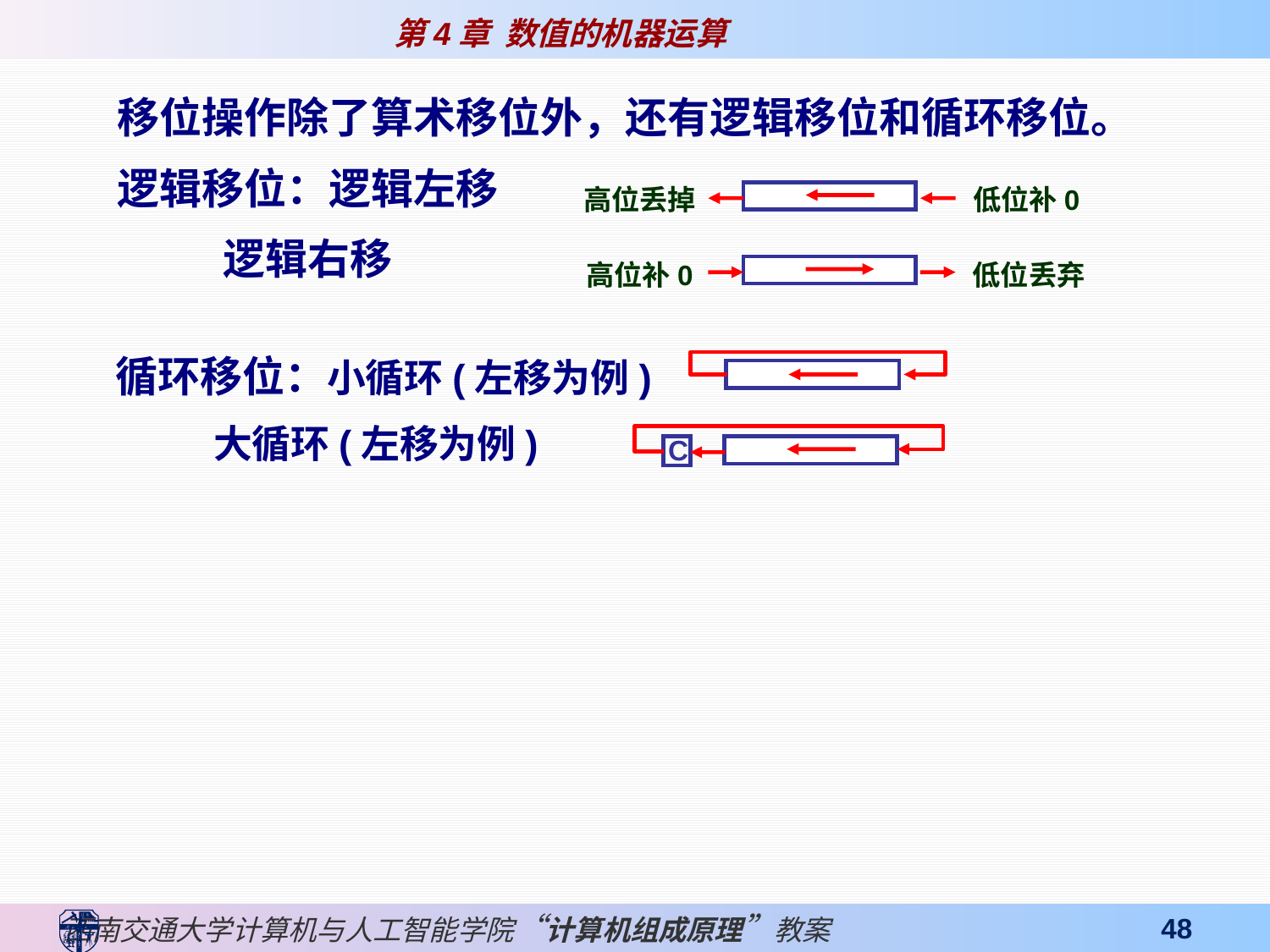

移位操作除了算术移位外，还有逻辑移位和循环移位。
逻辑移位：逻辑左移
          逻辑右移
高位丢掉

低位补0

高位补0
低位丢弃

循环移位：小循环(左移为例)
          大循环(左移为例)

C